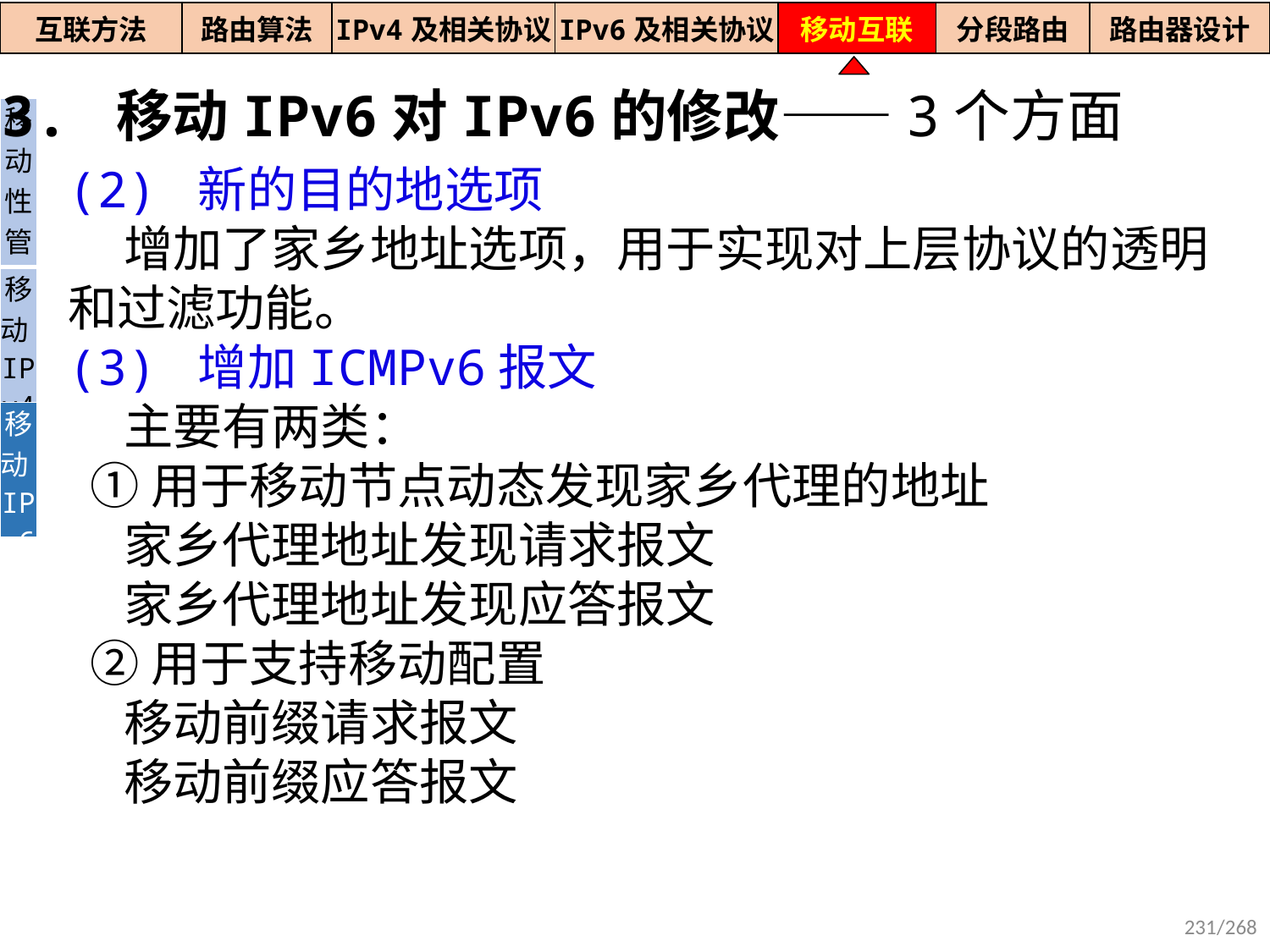

| 互联方法 | 路由算法 | IPv4及相关协议 | IPv6及相关协议 | 移动互联 | 分段路由 | 路由器设计 |
| --- | --- | --- | --- | --- | --- | --- |

3. 移动IPv6对IPv6的修改——3个方面
| 移动性管理 |
| --- |
| 移动IPv4 |
| 移动IPv6 |
(2) 新的目的地选项
    增加了家乡地址选项，用于实现对上层协议的透明和过滤功能。
(3) 增加ICMPv6报文
    主要有两类：
  ①用于移动节点动态发现家乡代理的地址
    家乡代理地址发现请求报文
    家乡代理地址发现应答报文
  ②用于支持移动配置
    移动前缀请求报文
    移动前缀应答报文
231/268